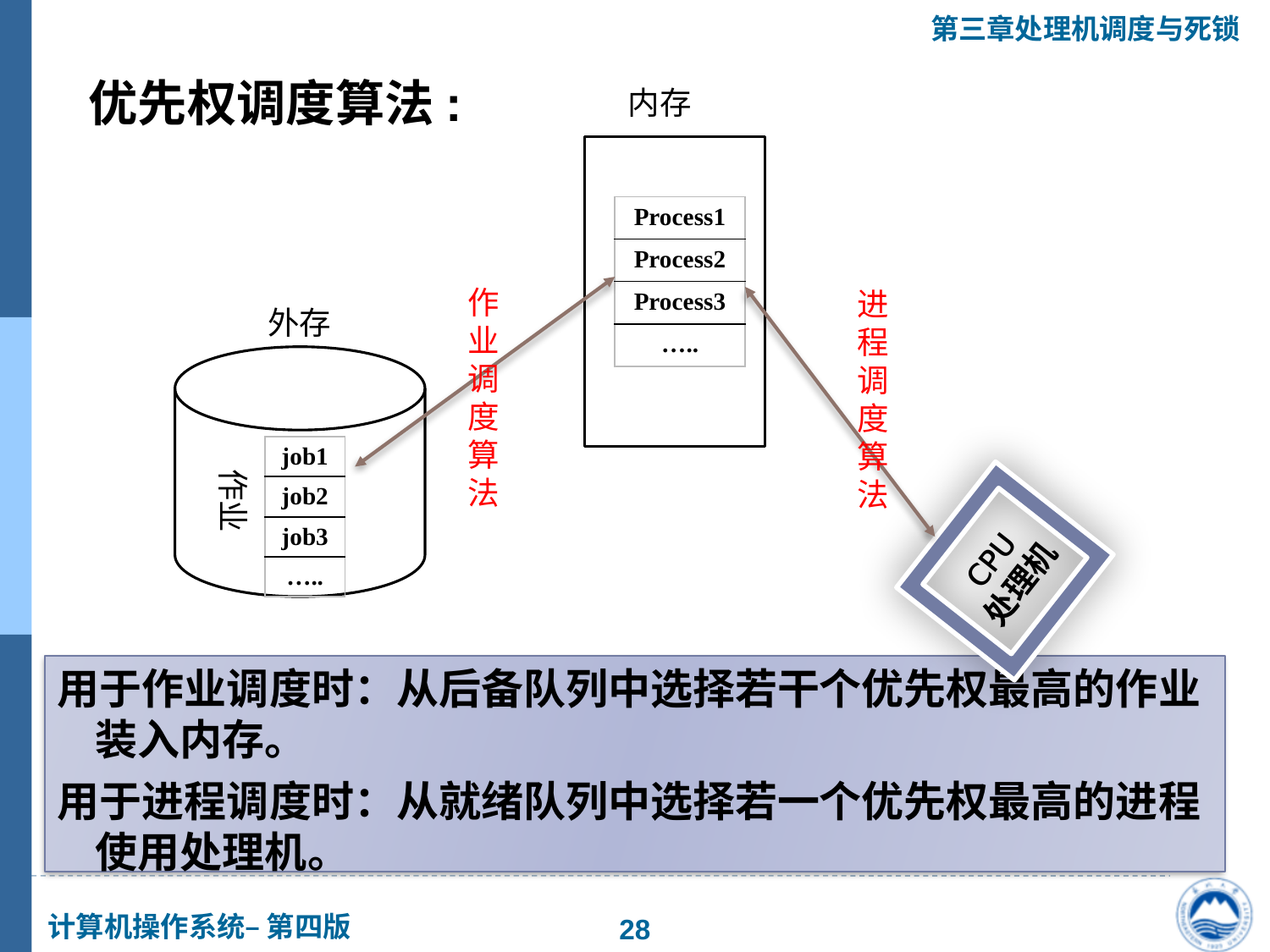

优先权调度算法:
内存

| Process1 |
| --- |
| Process2 |
| Process3 |
| ….. |
作业调度算法
进程调度算法
外存

| job1 |
| --- |
| job2 |
| job3 |
| ….. |
作业
CPU
处理机
用于作业调度时：从后备队列中选择若干个优先权最高的作业装入内存。
用于进程调度时：从就绪队列中选择若一个优先权最高的进程使用处理机。